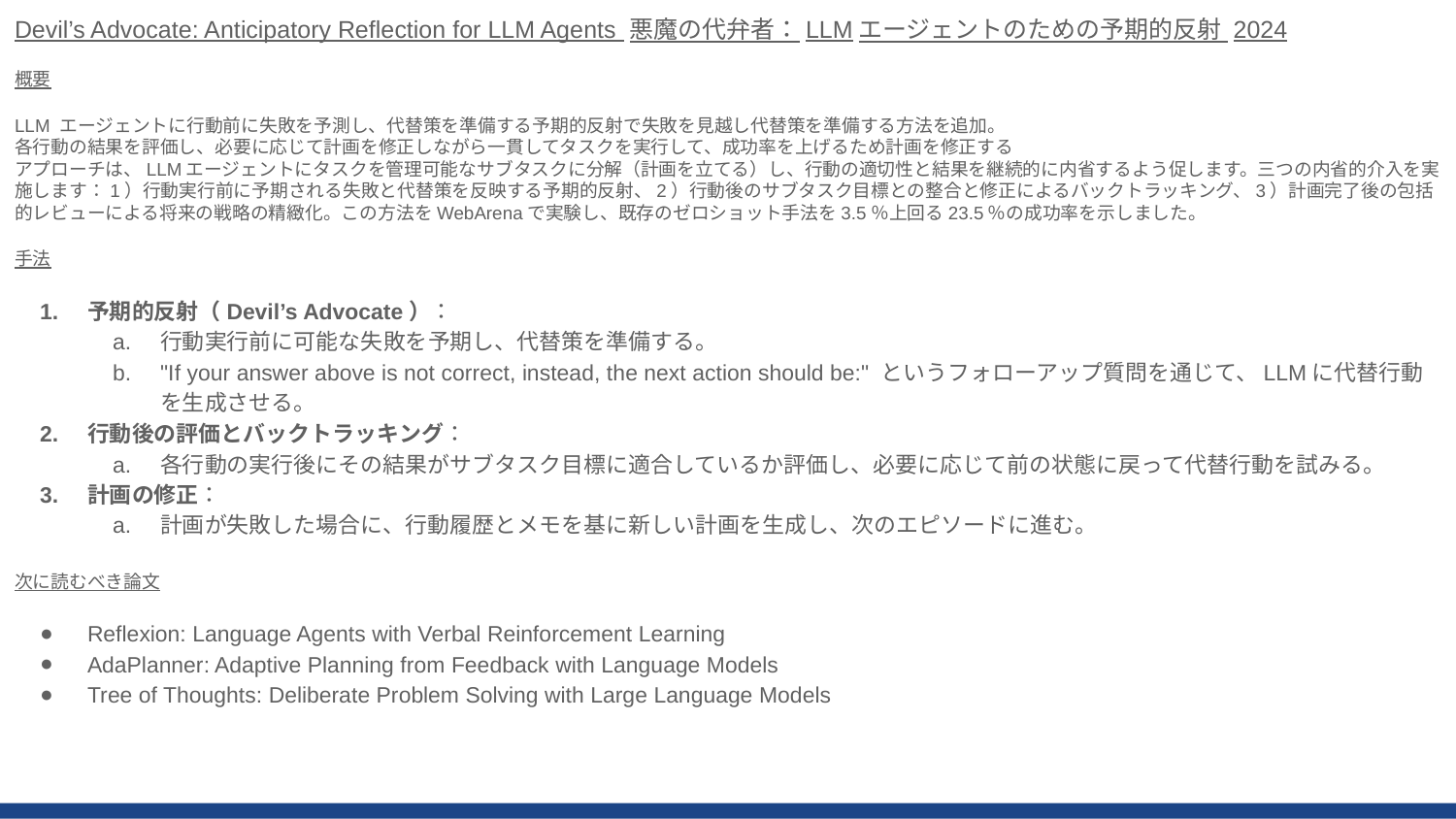

Devil’s Advocate: Anticipatory Reflection for LLM Agents 悪魔の代弁者：LLMエージェントのための予期的反射 2024
概要
LLM エージェントに行動前に失敗を予測し、代替策を準備する予期的反射で失敗を見越し代替策を準備する方法を追加。
各行動の結果を評価し、必要に応じて計画を修正しながら一貫してタスクを実行して、成功率を上げるため計画を修正する
アプローチは、LLMエージェントにタスクを管理可能なサブタスクに分解（計画を立てる）し、行動の適切性と結果を継続的に内省するよう促します。三つの内省的介入を実施します：1）行動実行前に予期される失敗と代替策を反映する予期的反射、2）行動後のサブタスク目標との整合と修正によるバックトラッキング、3）計画完了後の包括的レビューによる将来の戦略の精緻化。この方法をWebArenaで実験し、既存のゼロショット手法を3.5％上回る23.5％の成功率を示しました。
手法
予期的反射（Devil’s Advocate）：
行動実行前に可能な失敗を予期し、代替策を準備する。
"If your answer above is not correct, instead, the next action should be:" というフォローアップ質問を通じて、LLMに代替行動を生成させる。
行動後の評価とバックトラッキング：
各行動の実行後にその結果がサブタスク目標に適合しているか評価し、必要に応じて前の状態に戻って代替行動を試みる。
計画の修正：
計画が失敗した場合に、行動履歴とメモを基に新しい計画を生成し、次のエピソードに進む。
次に読むべき論文
Reflexion: Language Agents with Verbal Reinforcement Learning
AdaPlanner: Adaptive Planning from Feedback with Language Models
Tree of Thoughts: Deliberate Problem Solving with Large Language Models